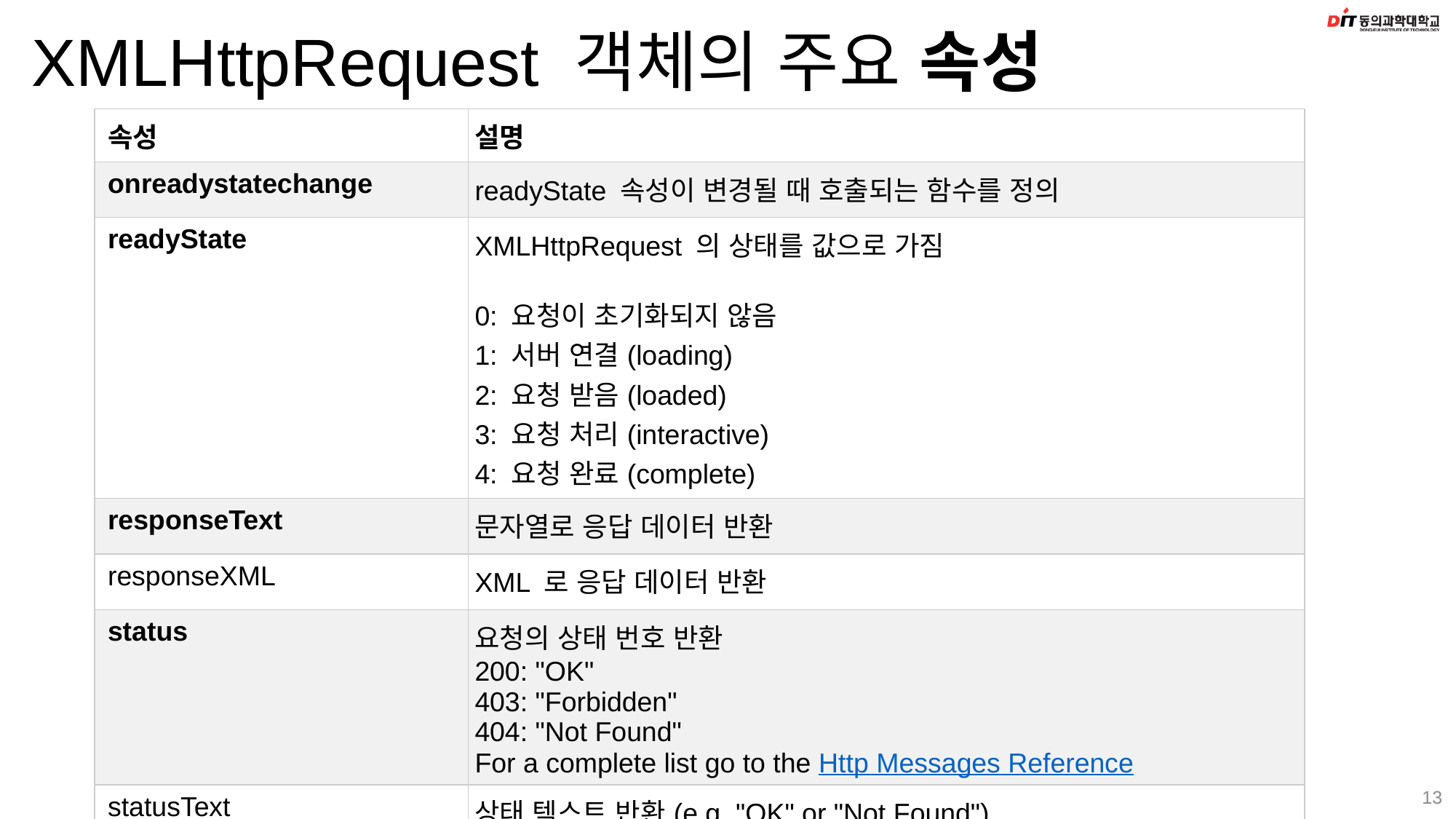

# XMLHttpRequest 객체의 주요 속성
| 속성 | 설명 |
| --- | --- |
| onreadystatechange | readyState 속성이 변경될 때 호출되는 함수를 정의 |
| readyState | XMLHttpRequest 의 상태를 값으로 가짐 0: 요청이 초기화되지 않음 1: 서버 연결(loading) 2: 요청 받음(loaded) 3: 요청 처리(interactive) 4: 요청 완료(complete) |
| responseText | 문자열로 응답 데이터 반환 |
| responseXML | XML 로 응답 데이터 반환 |
| status | 요청의 상태 번호 반환 200: "OK" 403: "Forbidden" 404: "Not Found" For a complete list go to the Http Messages Reference |
| statusText | 상태 텍스트 반환(e.g. "OK" or "Not Found") |
13